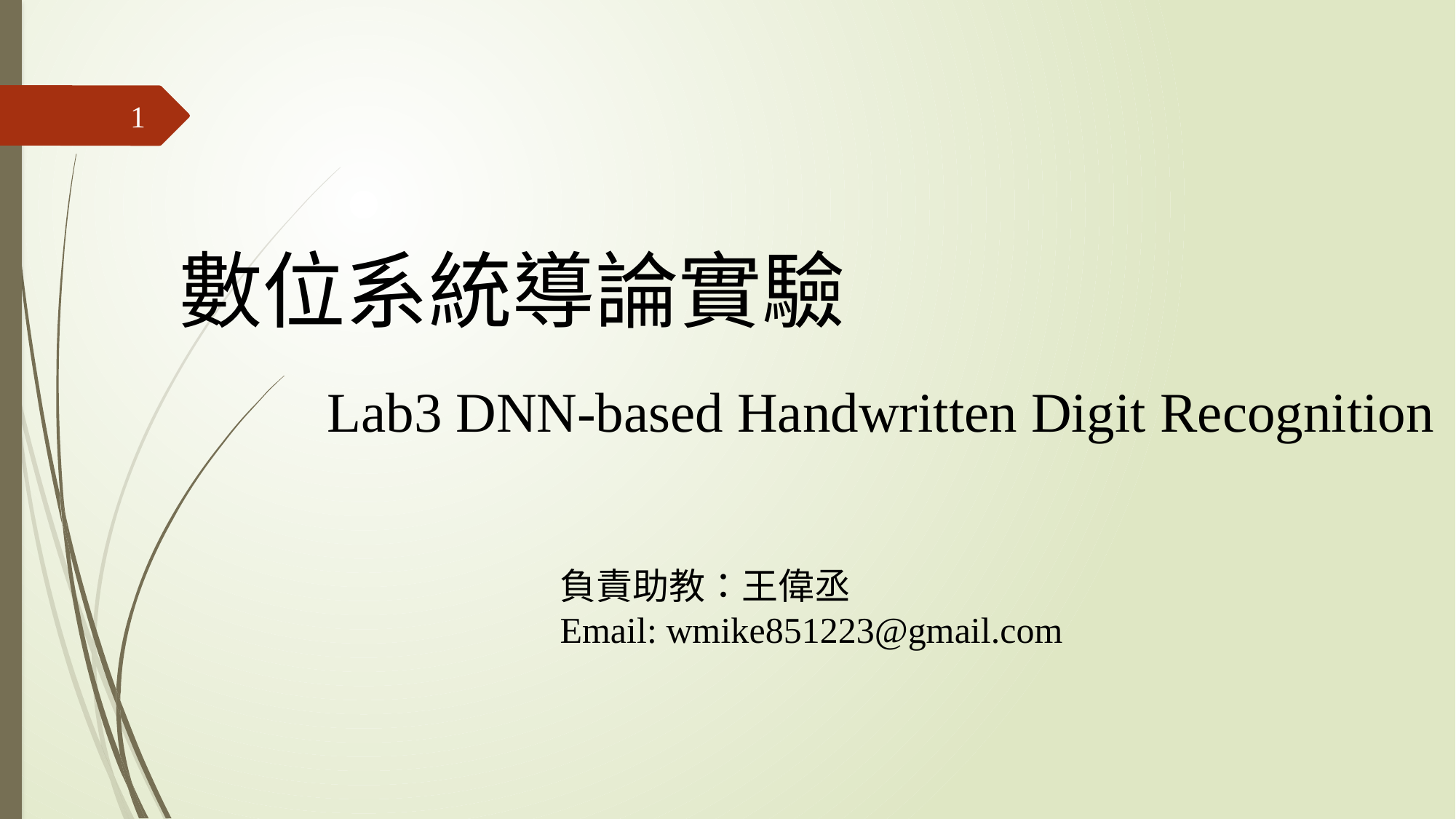

1
數位系統導論實驗
     Lab3 DNN-based Handwritten Digit Recognition
負責助教：王偉丞
Email: wmike851223@gmail.com